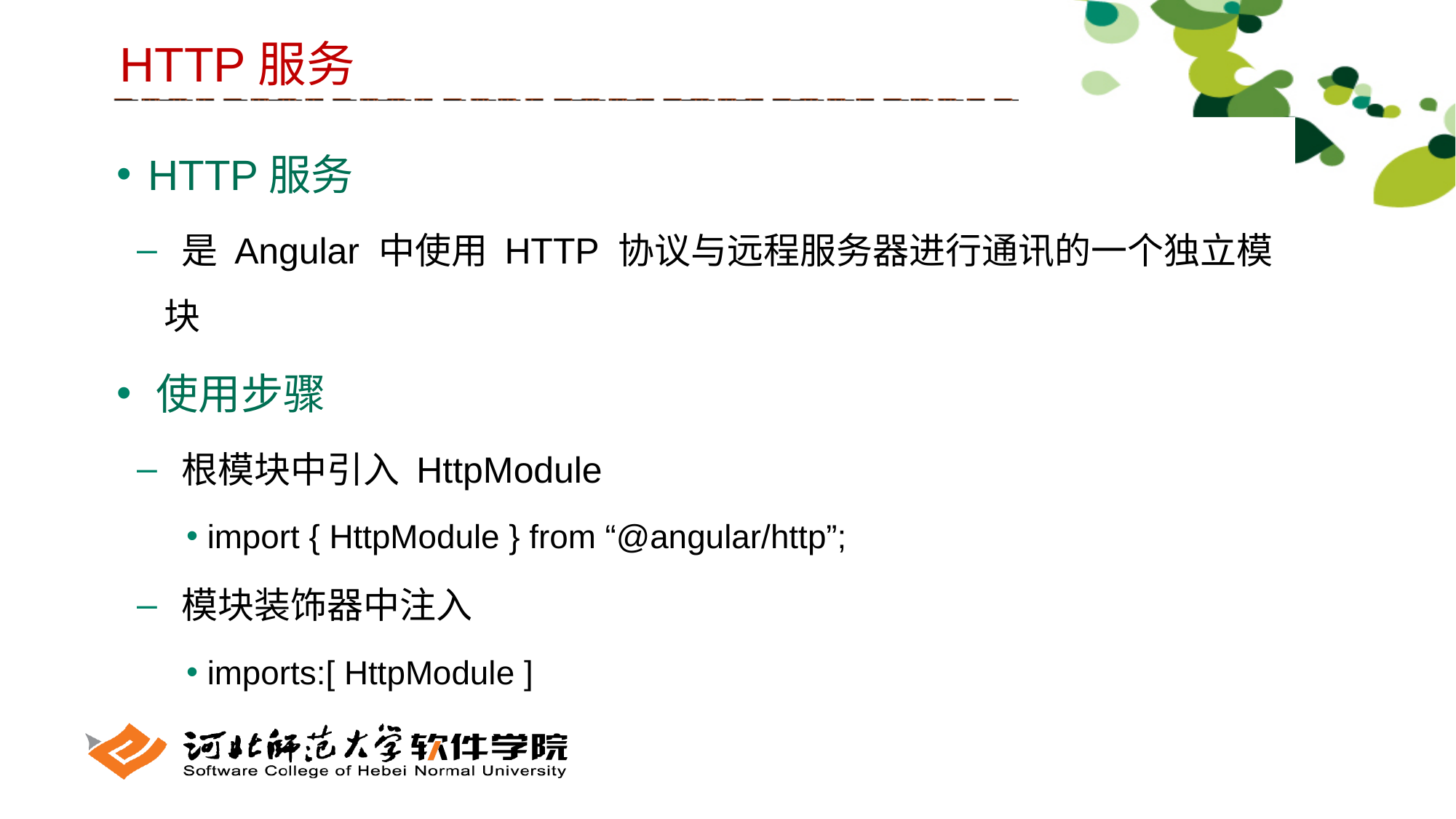

HTTP服务
 HTTP服务
 是 Angular 中使用 HTTP 协议与远程服务器进行通讯的一个独立模块
 使用步骤
 根模块中引入 HttpModule
 import { HttpModule } from “@angular/http”;
 模块装饰器中注入
 imports:[ HttpModule ]